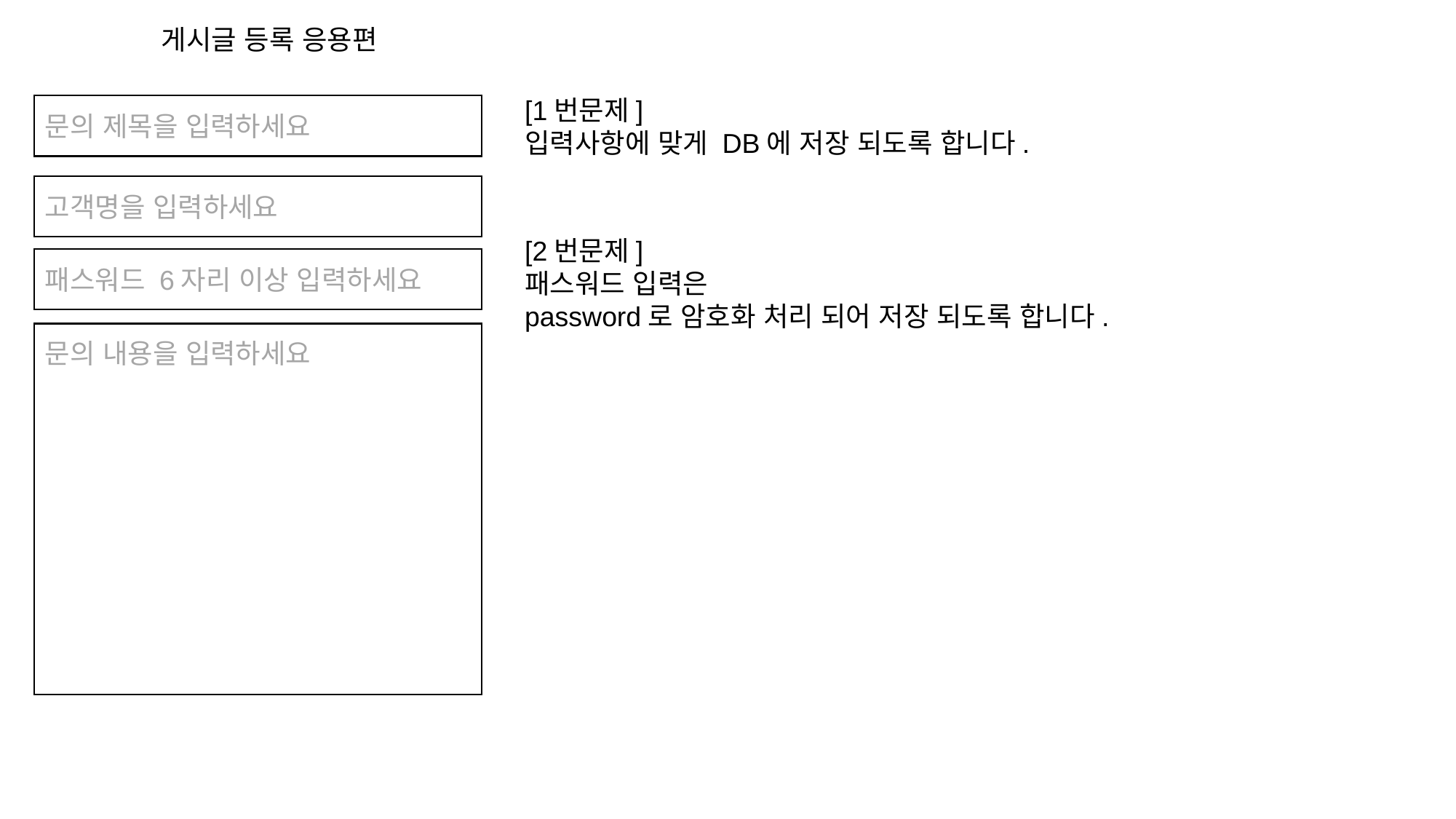

게시글 등록 응용편
[1번문제]
입력사항에 맞게 DB에 저장 되도록 합니다.

문의 제목을 입력하세요

고객명을 입력하세요
[2번문제]
패스워드 입력은
password로 암호화 처리 되어 저장 되도록 합니다.

패스워드 6자리 이상 입력하세요

문의 내용을 입력하세요